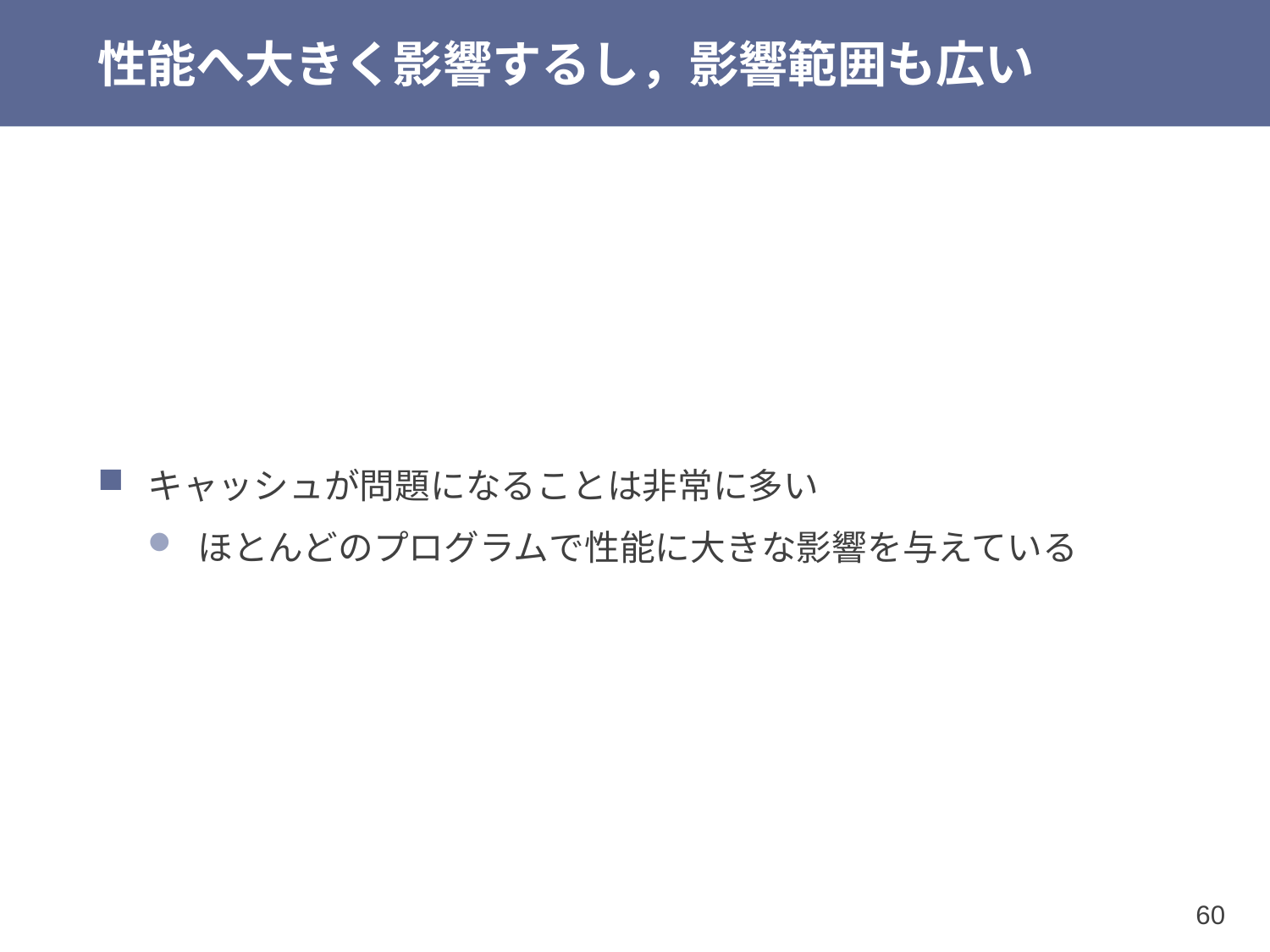

# 性能へ大きく影響するし，影響範囲も広い
キャッシュが問題になることは非常に多い
ほとんどのプログラムで性能に大きな影響を与えている